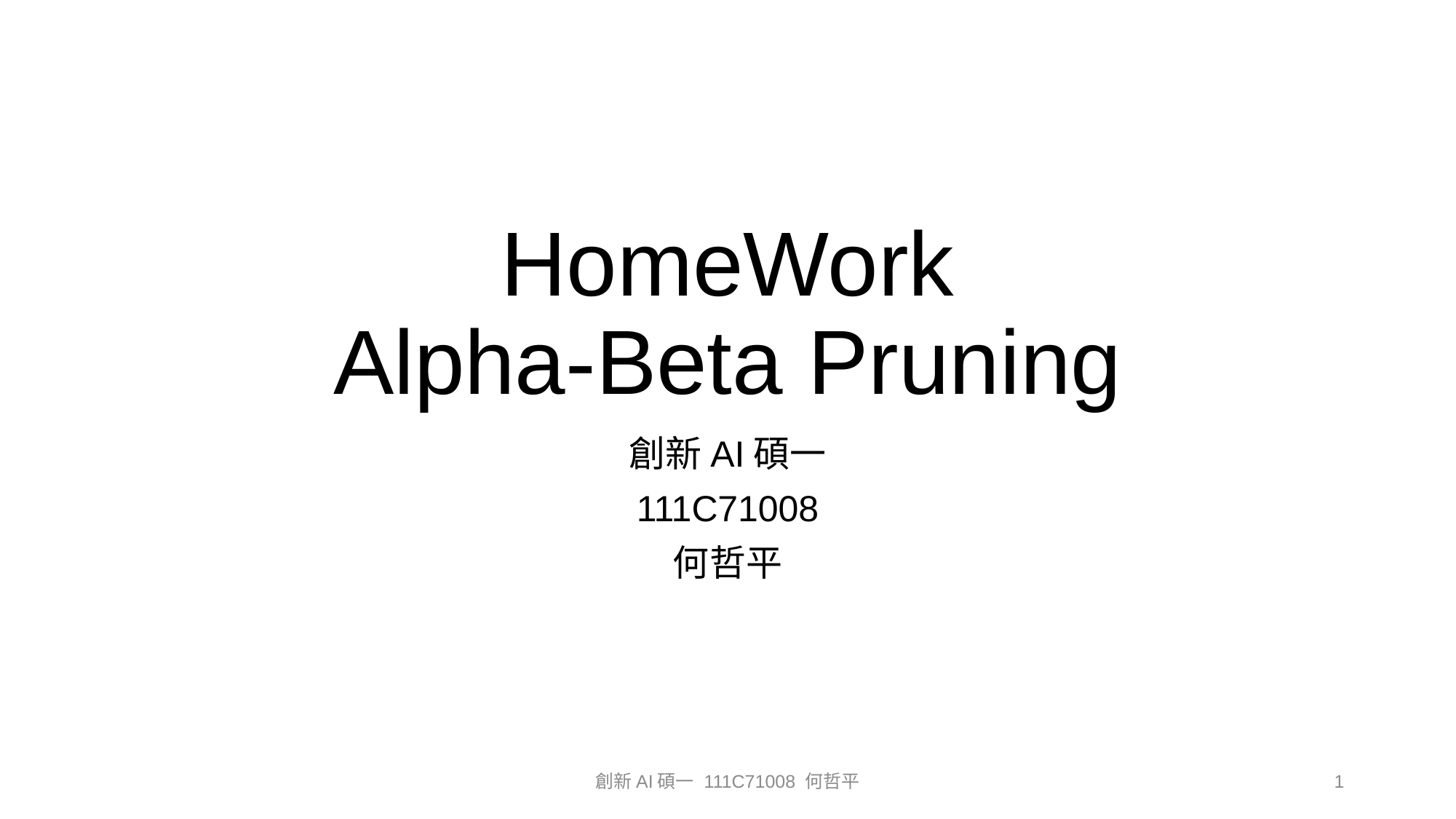

# HomeWork Alpha-Beta Pruning
創新AI碩一
111C71008
何哲平
創新AI碩一 111C71008 何哲平
1